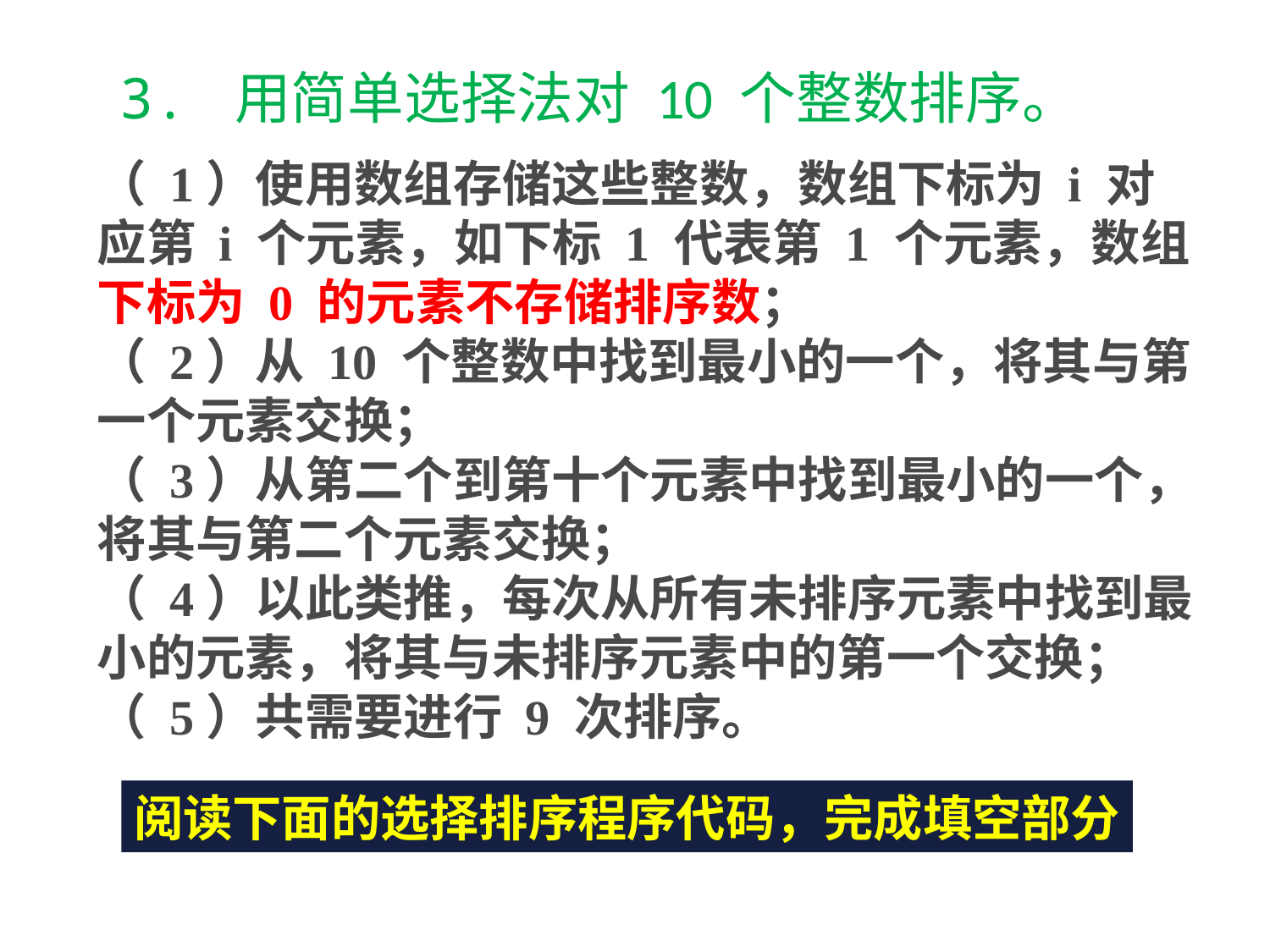

3. 用简单选择法对 10 个整数排序。
（ 1）使用数组存储这些整数，数组下标为 i 对应第 i 个元素，如下标 1 代表第 1 个元素，数组下标为 0 的元素不存储排序数；
（ 2）从 10 个整数中找到最小的一个，将其与第一个元素交换；
（ 3）从第二个到第十个元素中找到最小的一个，将其与第二个元素交换；
（ 4）以此类推，每次从所有未排序元素中找到最小的元素，将其与未排序元素中的第一个交换；
（ 5）共需要进行 9 次排序。
阅读下面的选择排序程序代码，完成填空部分